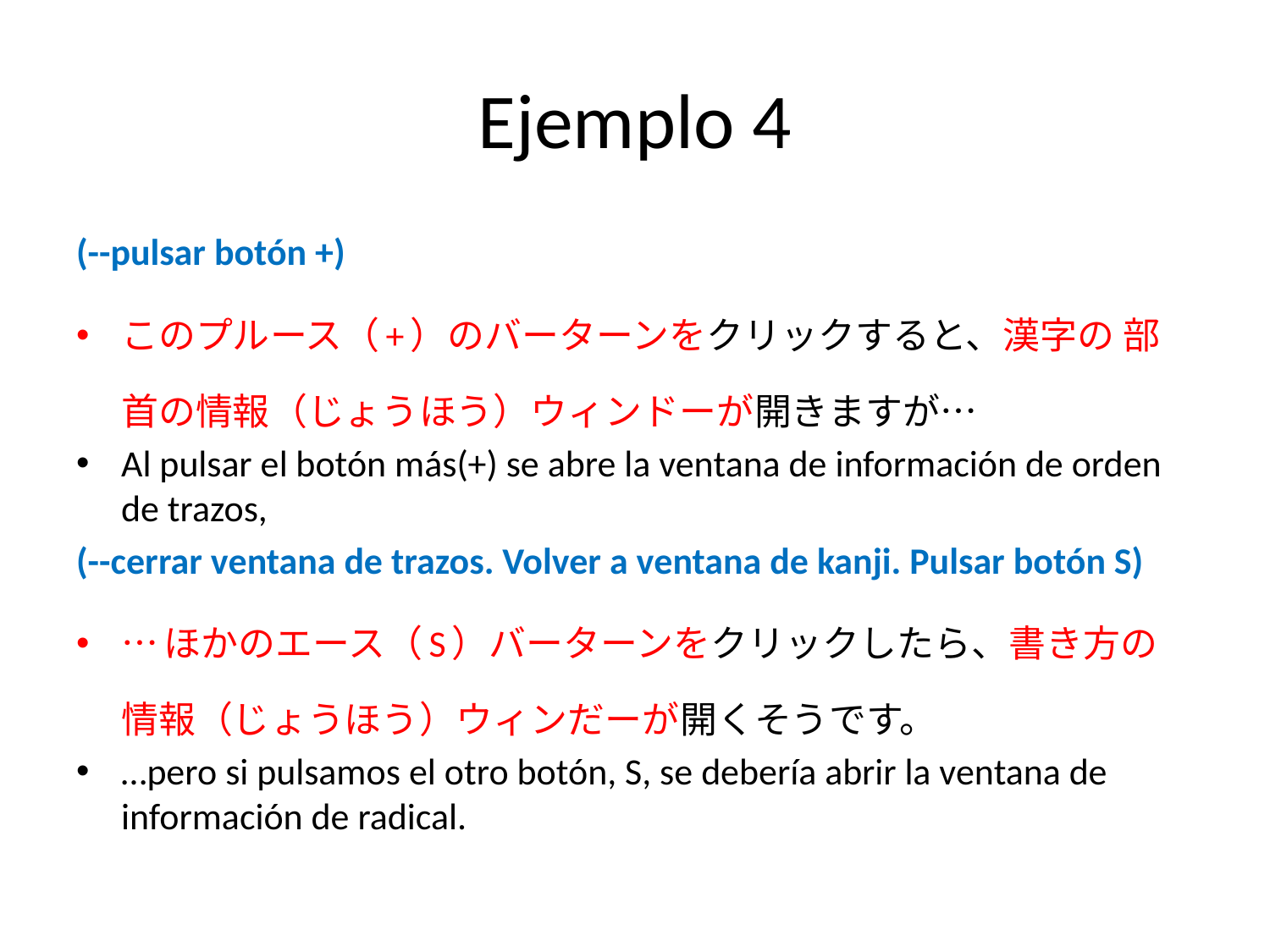

# Ejemplo 4
(--pulsar botón +)
このプルース（+）のバーターンをクリックすると、漢字の 部首の情報（じょうほう）ウィンドーが開きますが…
Al pulsar el botón más(+) se abre la ventana de información de orden de trazos,
(--cerrar ventana de trazos. Volver a ventana de kanji. Pulsar botón S)
…ほかのエース（S）バーターンをクリックしたら、書き方の情報（じょうほう）ウィンだーが開くそうです。
…pero si pulsamos el otro botón, S, se debería abrir la ventana de información de radical.